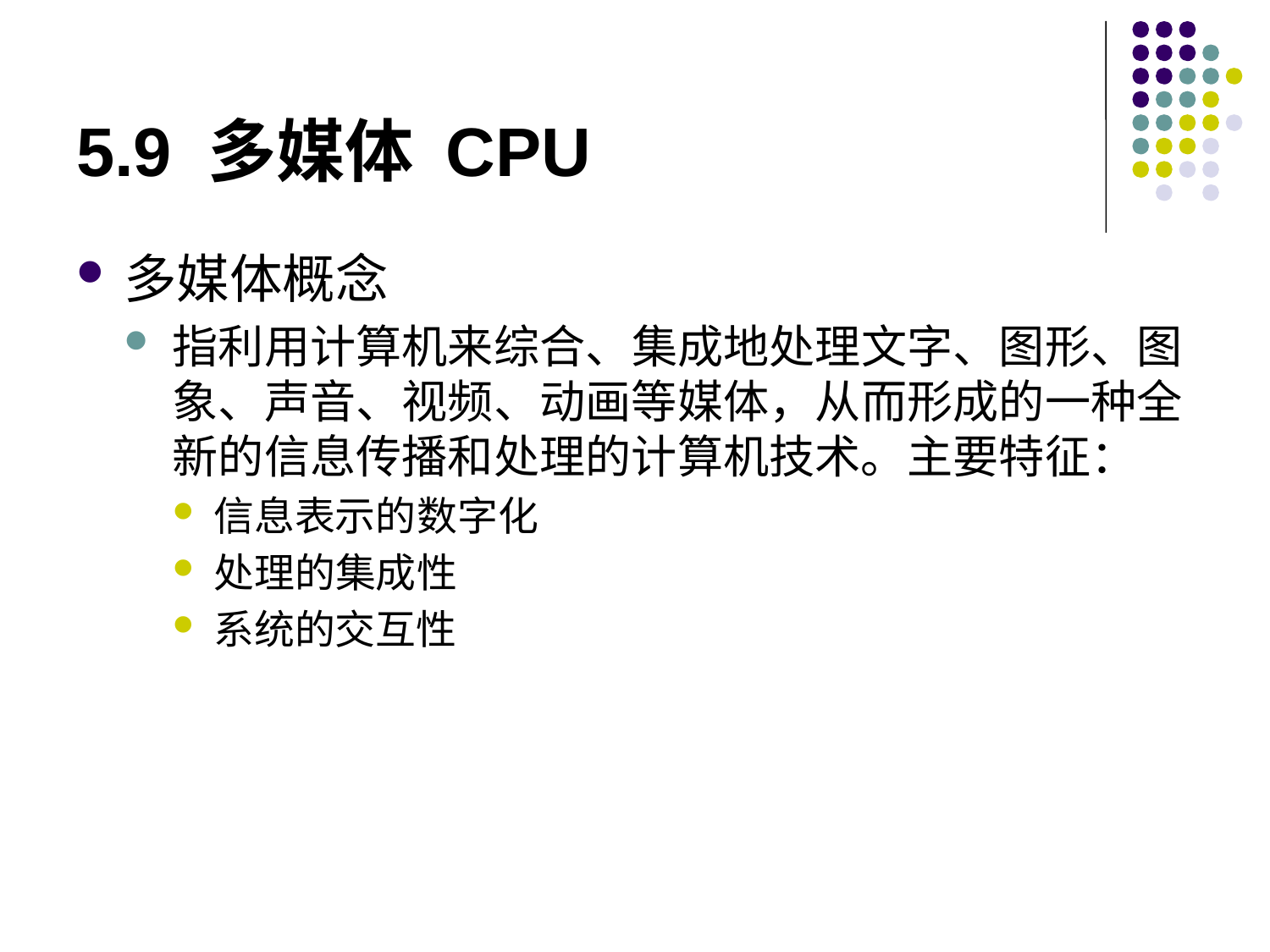

# 5.9 多媒体 CPU
多媒体概念
指利用计算机来综合、集成地处理文字、图形、图象、声音、视频、动画等媒体，从而形成的一种全新的信息传播和处理的计算机技术。主要特征：
信息表示的数字化
处理的集成性
系统的交互性

39